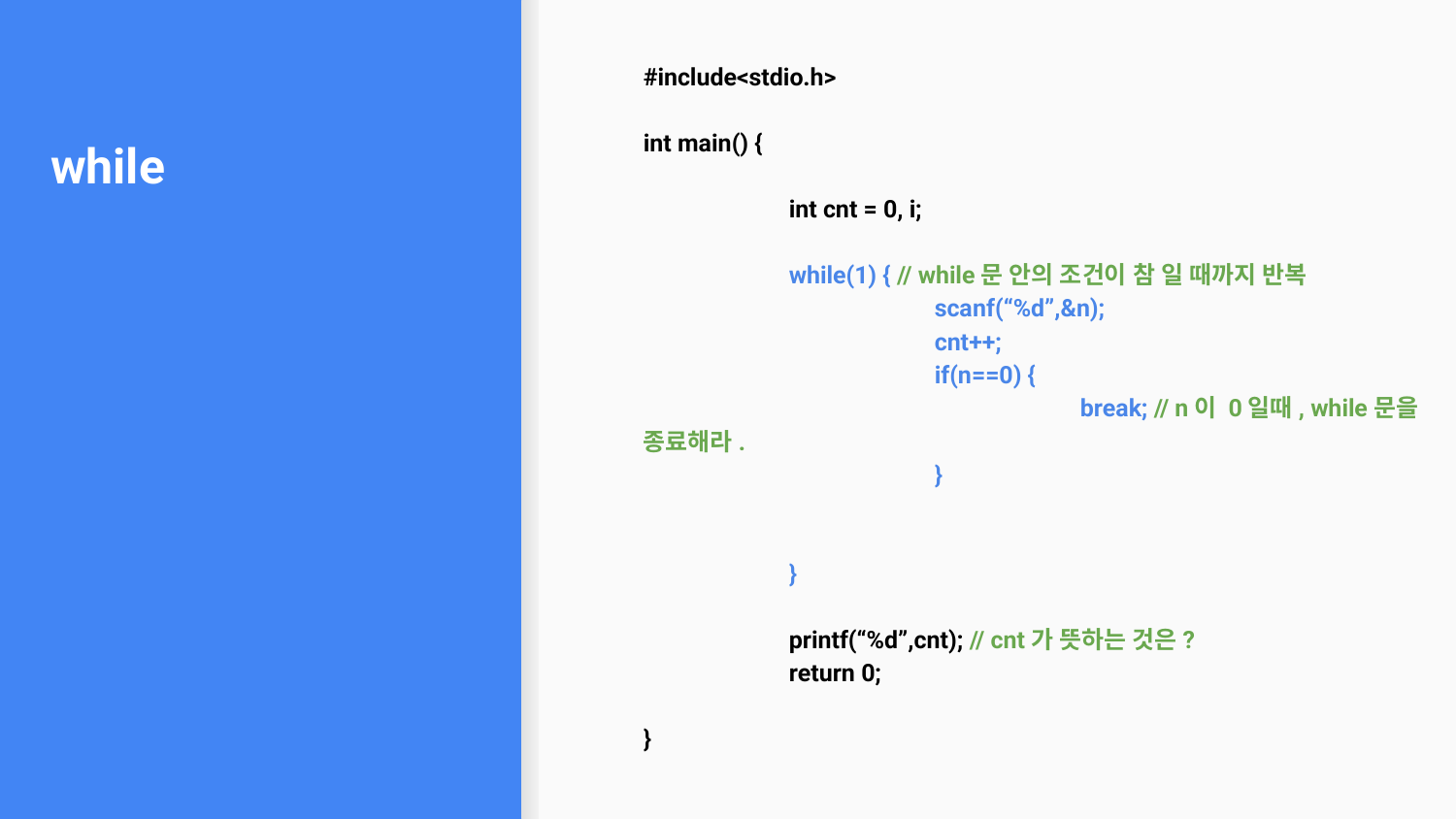

#include<stdio.h>
int main() {
	int cnt = 0, i;
	while(1) { // while문 안의 조건이 참 일 때까지 반복
		scanf(“%d”,&n);
		cnt++;
		if(n==0) {
			break; // n이 0일때, while문을 종료해라.
		}
	}
	printf(“%d”,cnt); // cnt가 뜻하는 것은?
	return 0;
}
# while